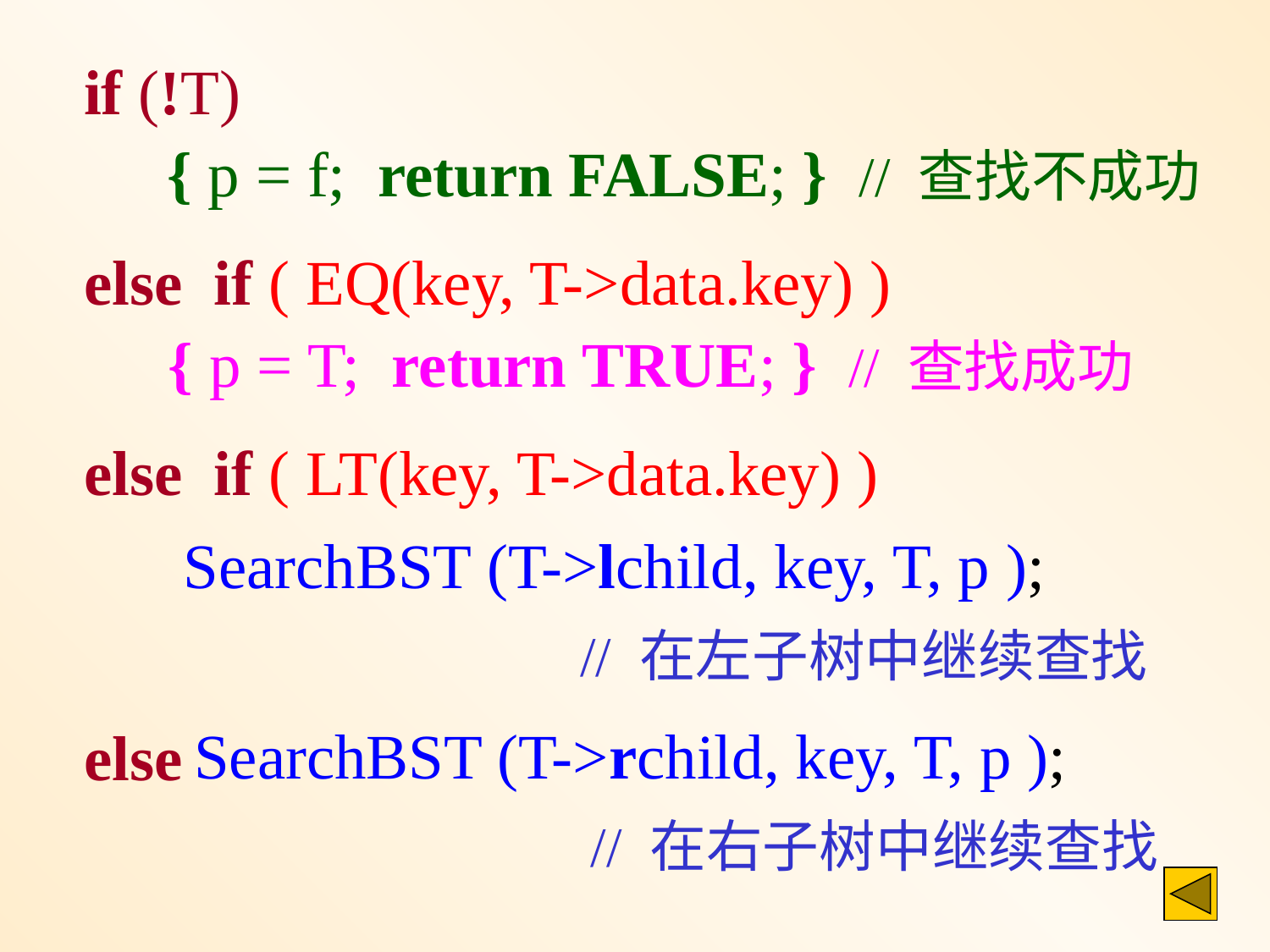

if (!T)

else  if ( EQ(key, T->data.key) )

else  if ( LT(key, T->data.key) )

else
{ p = f;  return FALSE; }  // 查找不成功
{ p = T;  return TRUE; }  // 查找成功
SearchBST (T->lchild, key, T, p );
                         // 在左子树中继续查找
SearchBST (T->rchild, key, T, p );
                         // 在右子树中继续查找